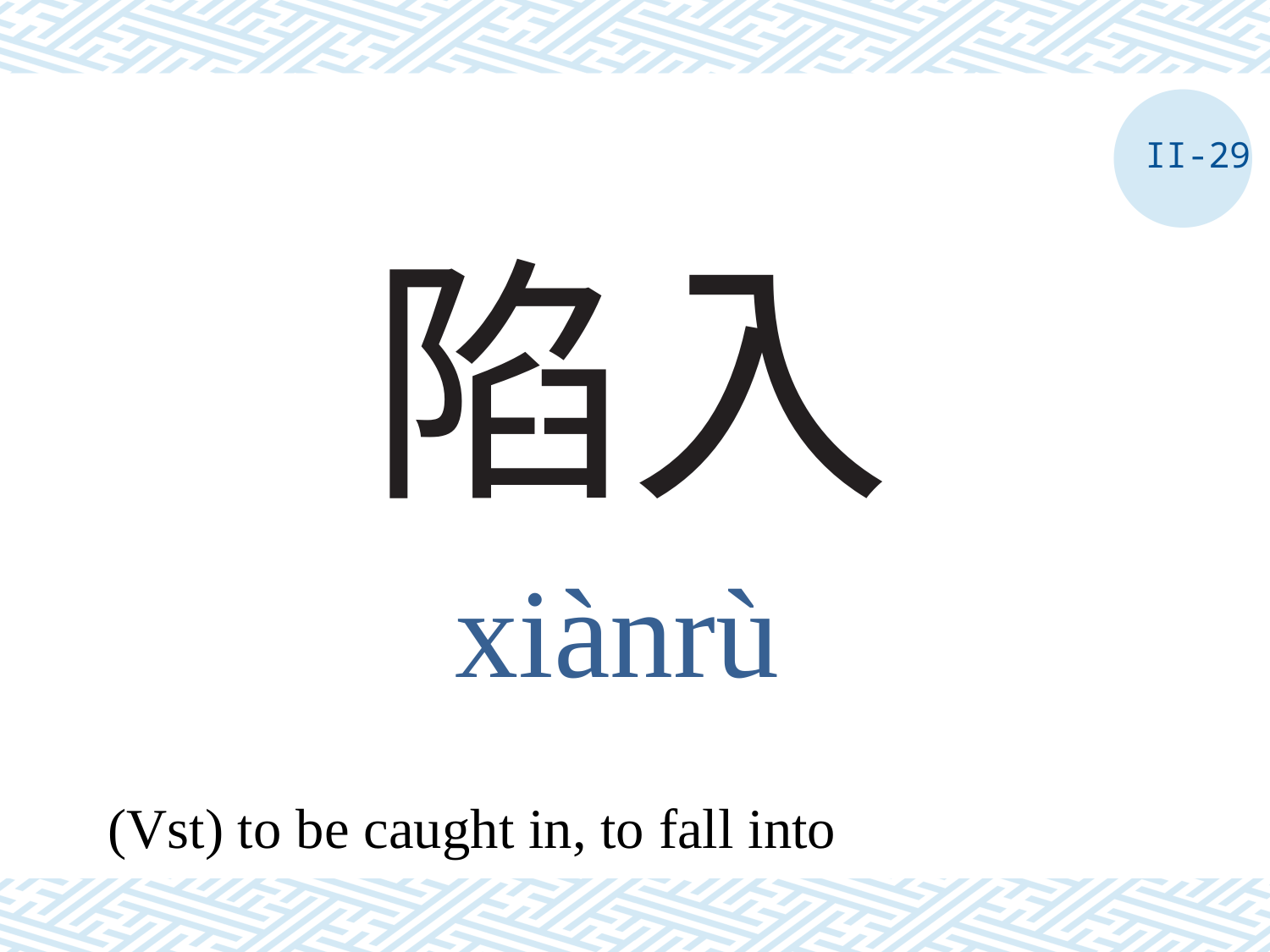

II-29

# 陷入
xiànrù
(Vst) to be caught in, to fall into